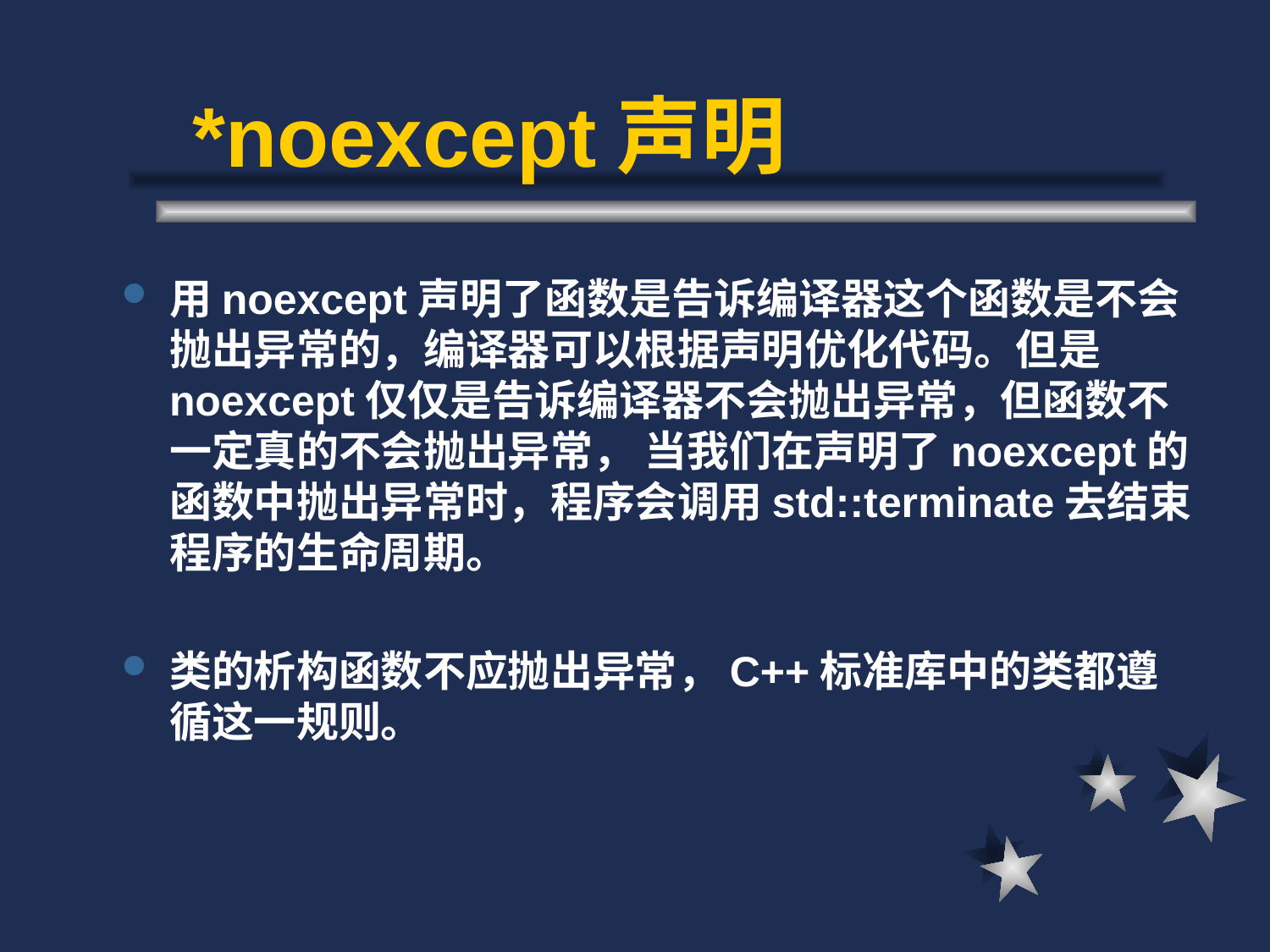

# *noexcept声明
用noexcept声明了函数是告诉编译器这个函数是不会抛出异常的，编译器可以根据声明优化代码。但是noexcept仅仅是告诉编译器不会抛出异常，但函数不一定真的不会抛出异常， 当我们在声明了noexcept的函数中抛出异常时，程序会调用std::terminate去结束程序的生命周期。

类的析构函数不应抛出异常，C++标准库中的类都遵循这一规则。